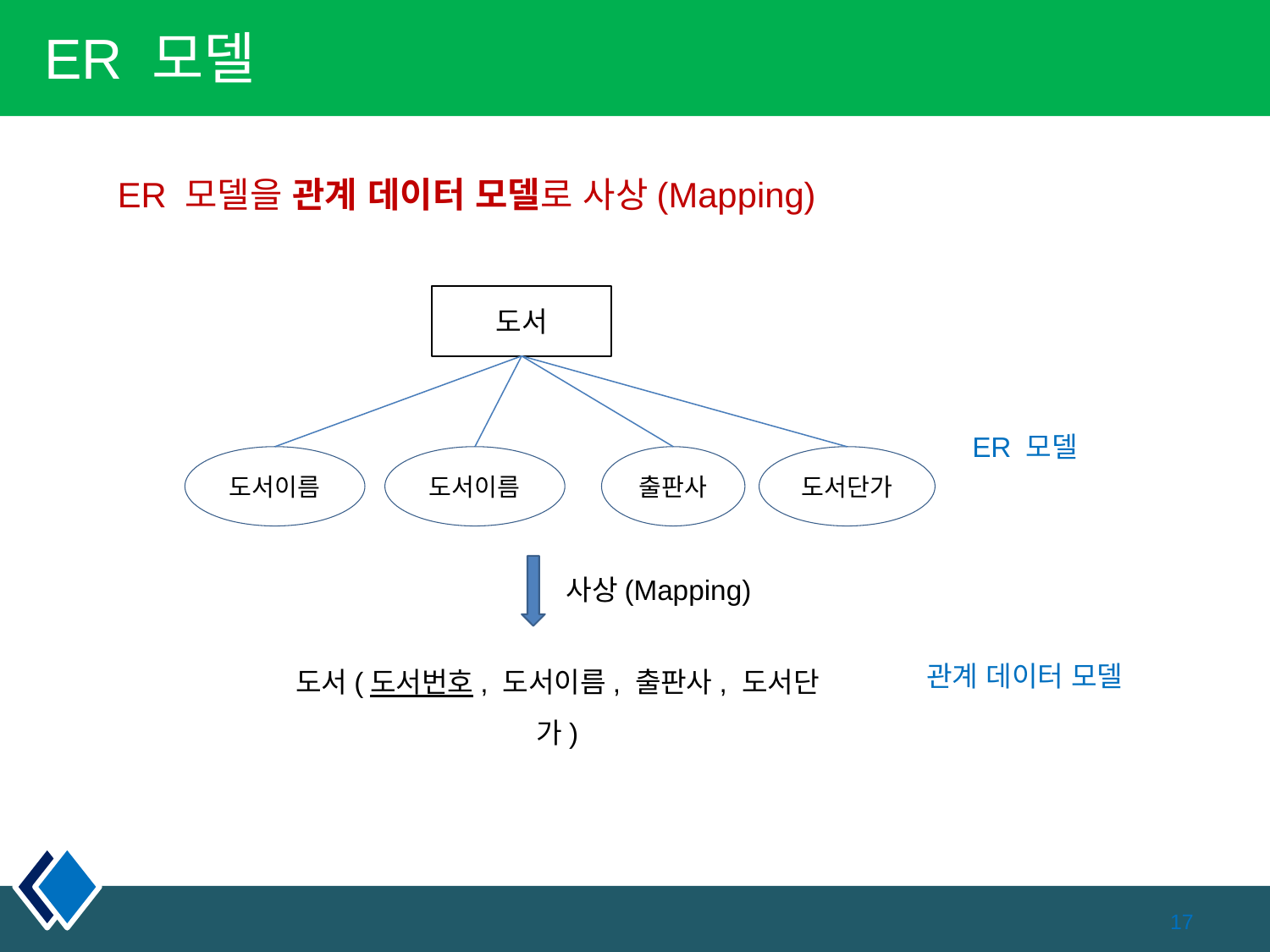

# ER 모델
ER 모델을 관계 데이터 모델로 사상(Mapping)
도서
ER 모델
도서이름
도서이름
출판사
도서단가

사상(Mapping)
도서(도서번호, 도서이름, 출판사, 도서단가)
관계 데이터 모델
17